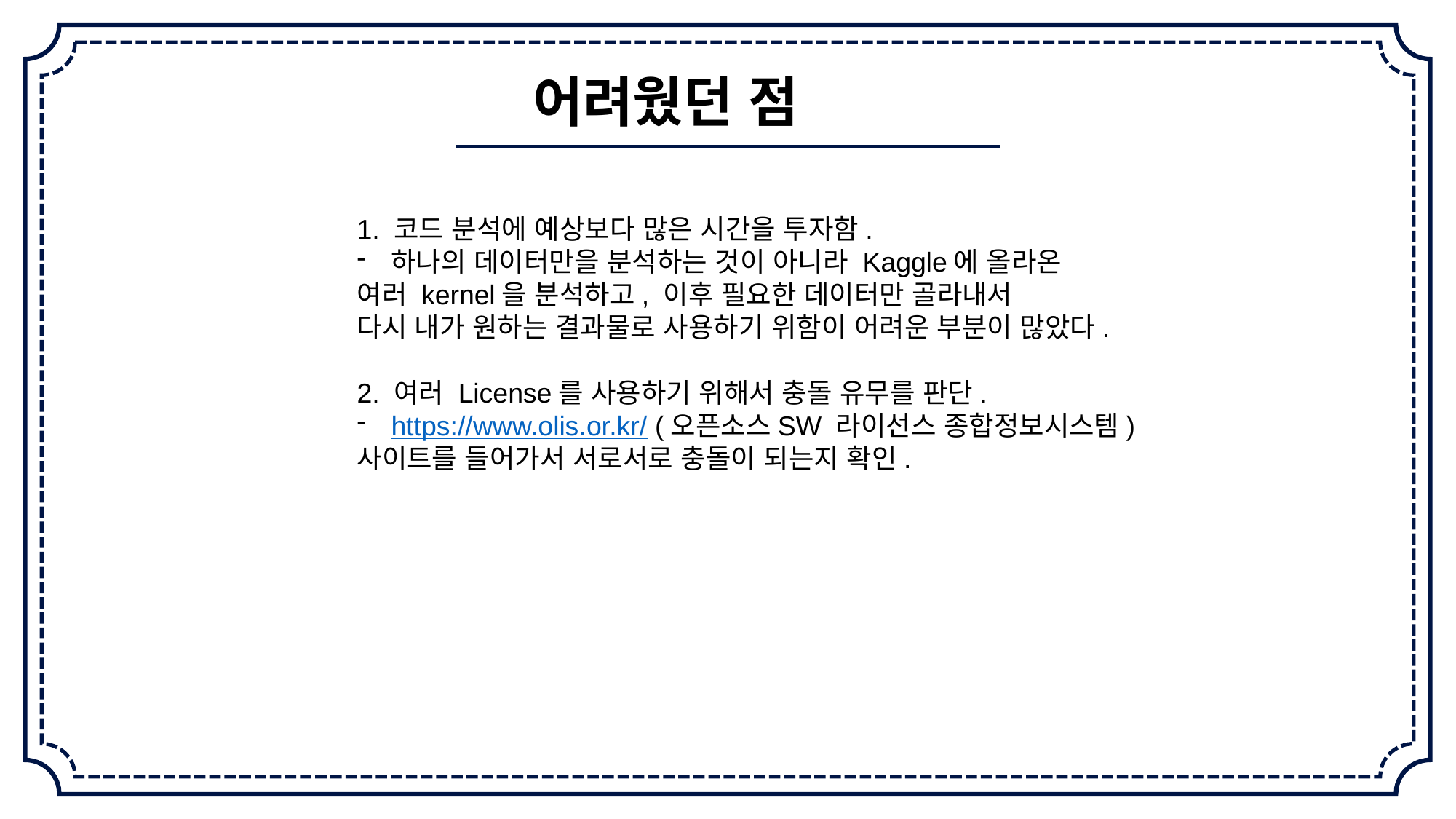

어려웠던 점
1. 코드 분석에 예상보다 많은 시간을 투자함.
하나의 데이터만을 분석하는 것이 아니라 Kaggle에 올라온
여러 kernel을 분석하고, 이후 필요한 데이터만 골라내서
다시 내가 원하는 결과물로 사용하기 위함이 어려운 부분이 많았다.

2. 여러 License를 사용하기 위해서 충돌 유무를 판단.
https://www.olis.or.kr/ (오픈소스SW 라이선스 종합정보시스템)
사이트를 들어가서 서로서로 충돌이 되는지 확인.